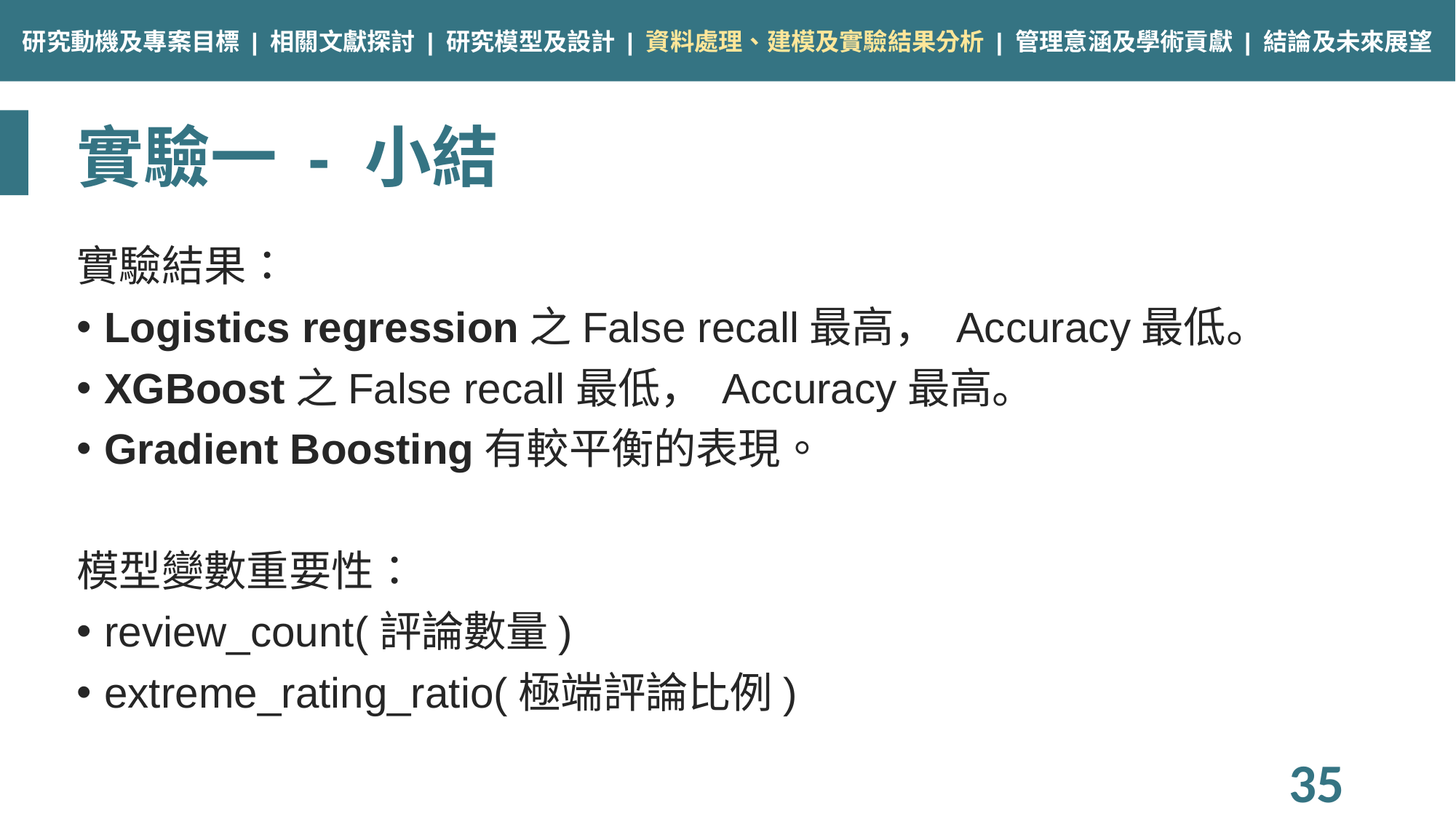

研究動機及專案目標 | 相關文獻探討 | 研究模型及設計 | 資料處理、建模及實驗結果分析 | 管理意涵及學術貢獻 | 結論及未來展望
# 實驗一 - 小結
實驗結果：
Logistics regression之False recall最高， Accuracy最低。
XGBoost之False recall最低， Accuracy最高。
Gradient Boosting有較平衡的表現。

模型變數重要性：
review_count(評論數量)
extreme_rating_ratio(極端評論比例)
35